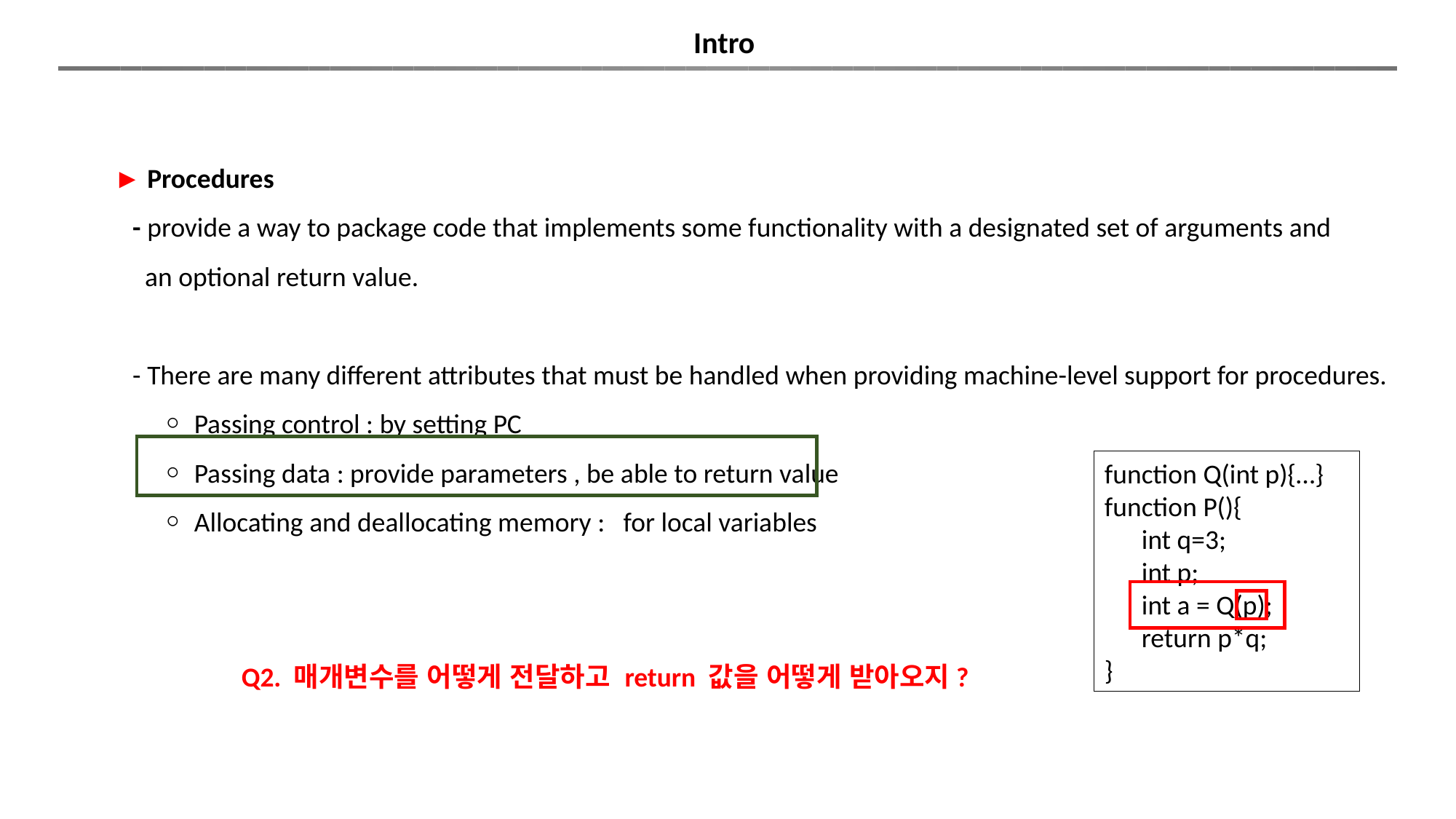

Intro

► Procedures
   - provide a way to package code that implements some functionality with a designated set of arguments and
     an optional return value.

   - There are many different attributes that must be handled when providing machine-level support for procedures.
      ￮ Passing control : by setting PC
      ￮ Passing data : provide parameters , be able to return value
      ￮ Allocating and deallocating memory :   for local variables

function Q(int p){…}
function P(){
      int q=3;
      int p;
      int a = Q(p);
      return p*q;
}

Q2. 매개변수를 어떻게 전달하고 return 값을 어떻게 받아오지?